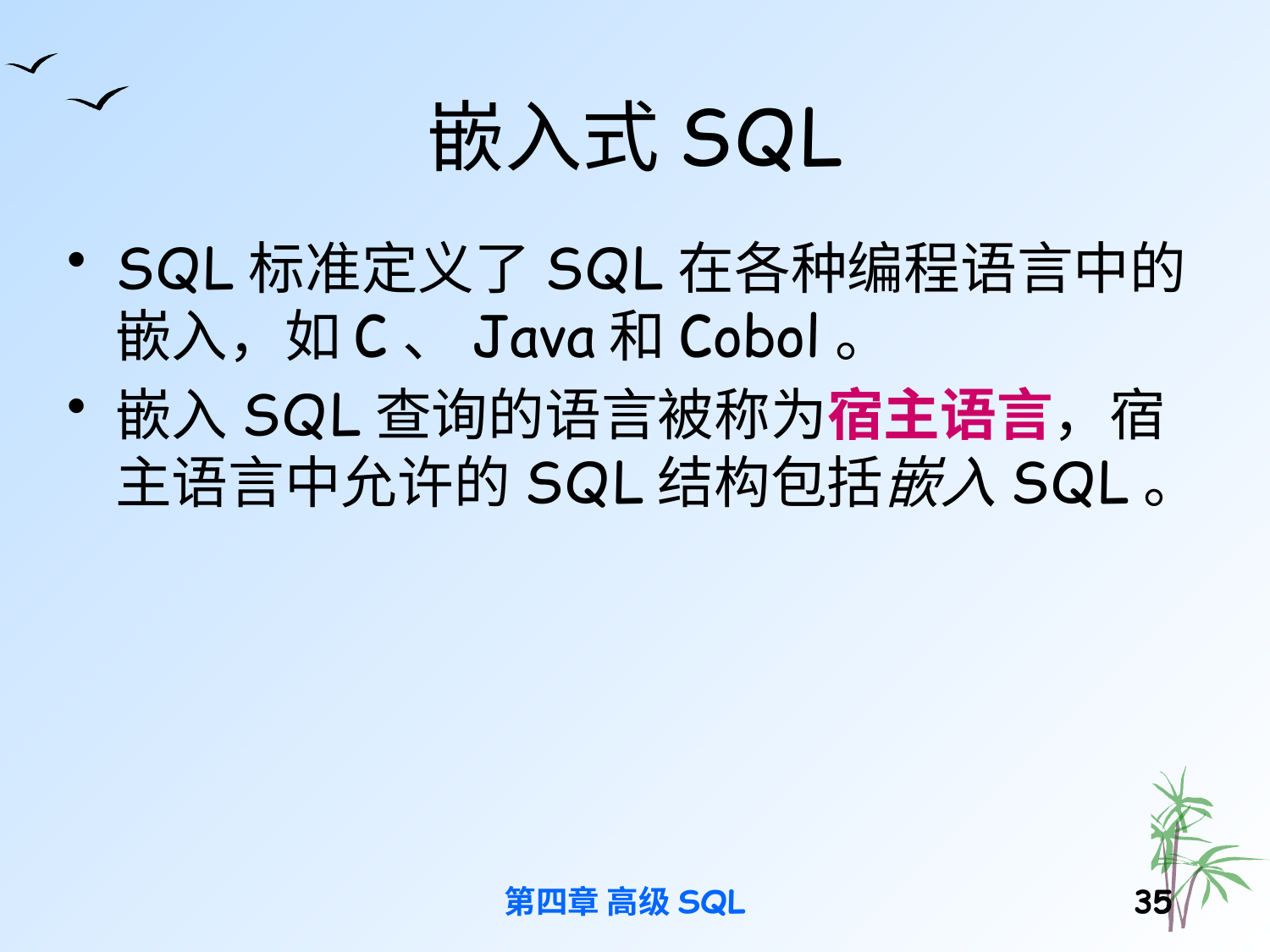

# 嵌入式SQL
SQL标准定义了SQL在各种编程语言中的嵌入，如C、Java和Cobol。
嵌入SQL查询的语言被称为宿主语言，宿主语言中允许的SQL结构包括嵌入SQL。

第四章 高级SQL
35